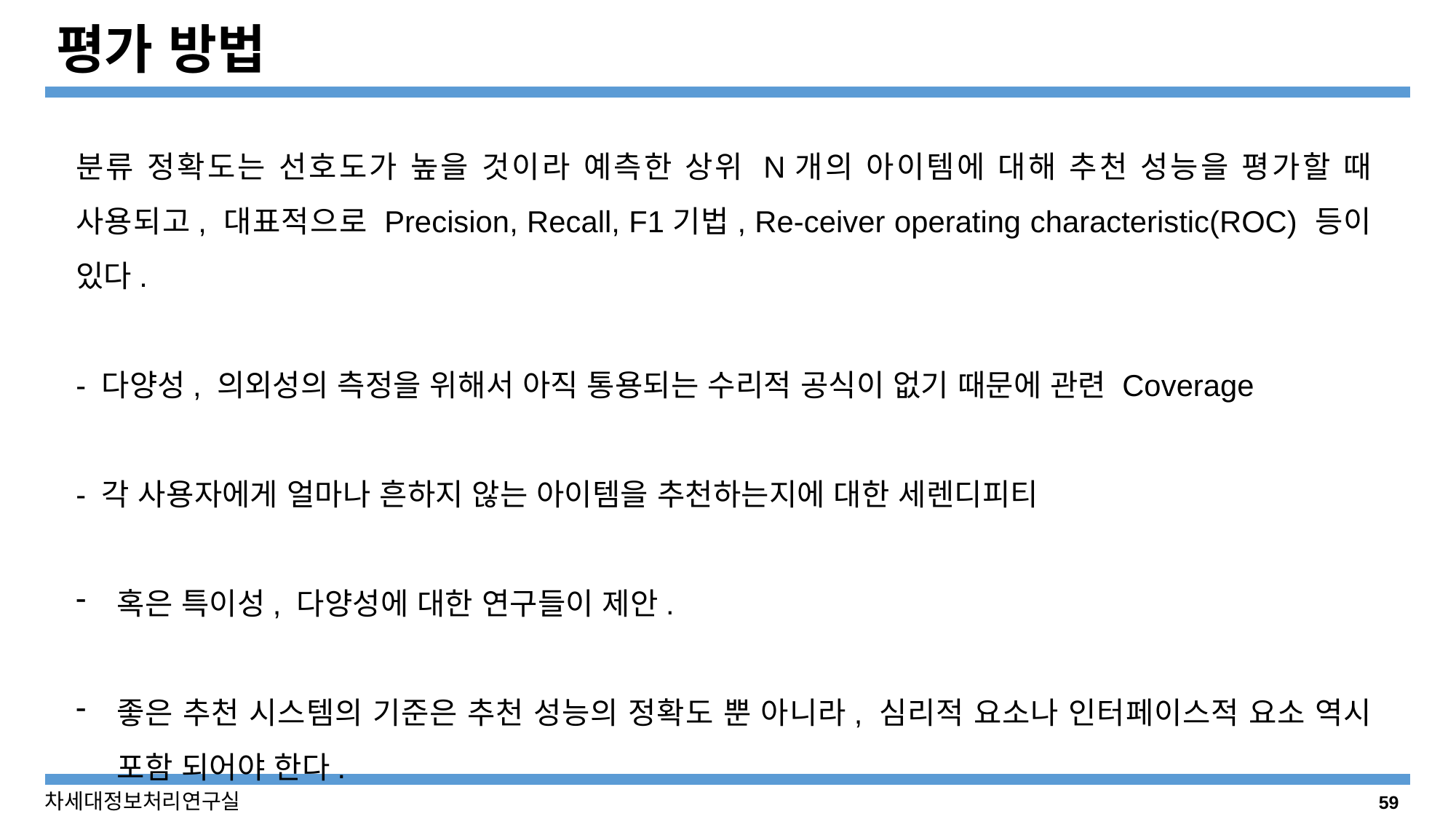

# 평가 방법
분류 정확도는 선호도가 높을 것이라 예측한 상위 N개의 아이템에 대해 추천 성능을 평가할 때 사용되고, 대표적으로 Precision, Recall, F1기법, Re-ceiver operating characteristic(ROC) 등이 있다.

- 다양성, 의외성의 측정을 위해서 아직 통용되는 수리적 공식이 없기 때문에 관련 Coverage

- 각 사용자에게 얼마나 흔하지 않는 아이템을 추천하는지에 대한 세렌디피티

혹은 특이성, 다양성에 대한 연구들이 제안.

좋은 추천 시스템의 기준은 추천 성능의 정확도 뿐 아니라, 심리적 요소나 인터페이스적 요소 역시 포함 되어야 한다.
59